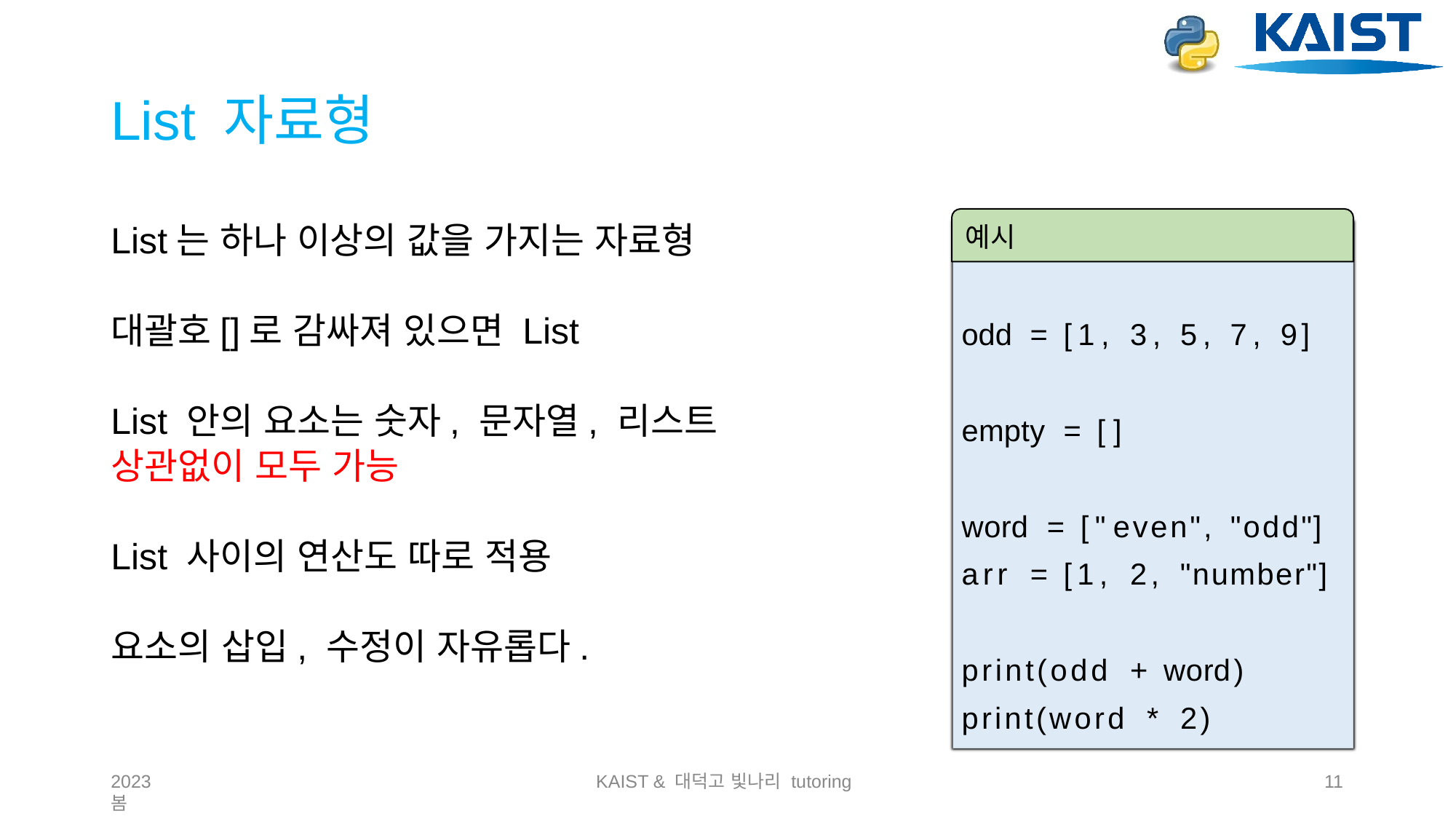

# List 자료형

List는 하나 이상의 값을 가지는 자료형

대괄호[]로 감싸져 있으면 List

List 안의 요소는 숫자, 문자열, 리스트
상관없이 모두 가능

List 사이의 연산도 따로 적용

요소의 삽입, 수정이 자유롭다.

예시
odd	=	[1,	3,	5,	7,	9]
empty	=	[]
word	=	["even",	"odd"]
arr	=	[1,	2,	"number"]
print(odd	+	word)
print(word	*	2)
2023 봄
KAIST & 대덕고 빛나리 tutoring
11